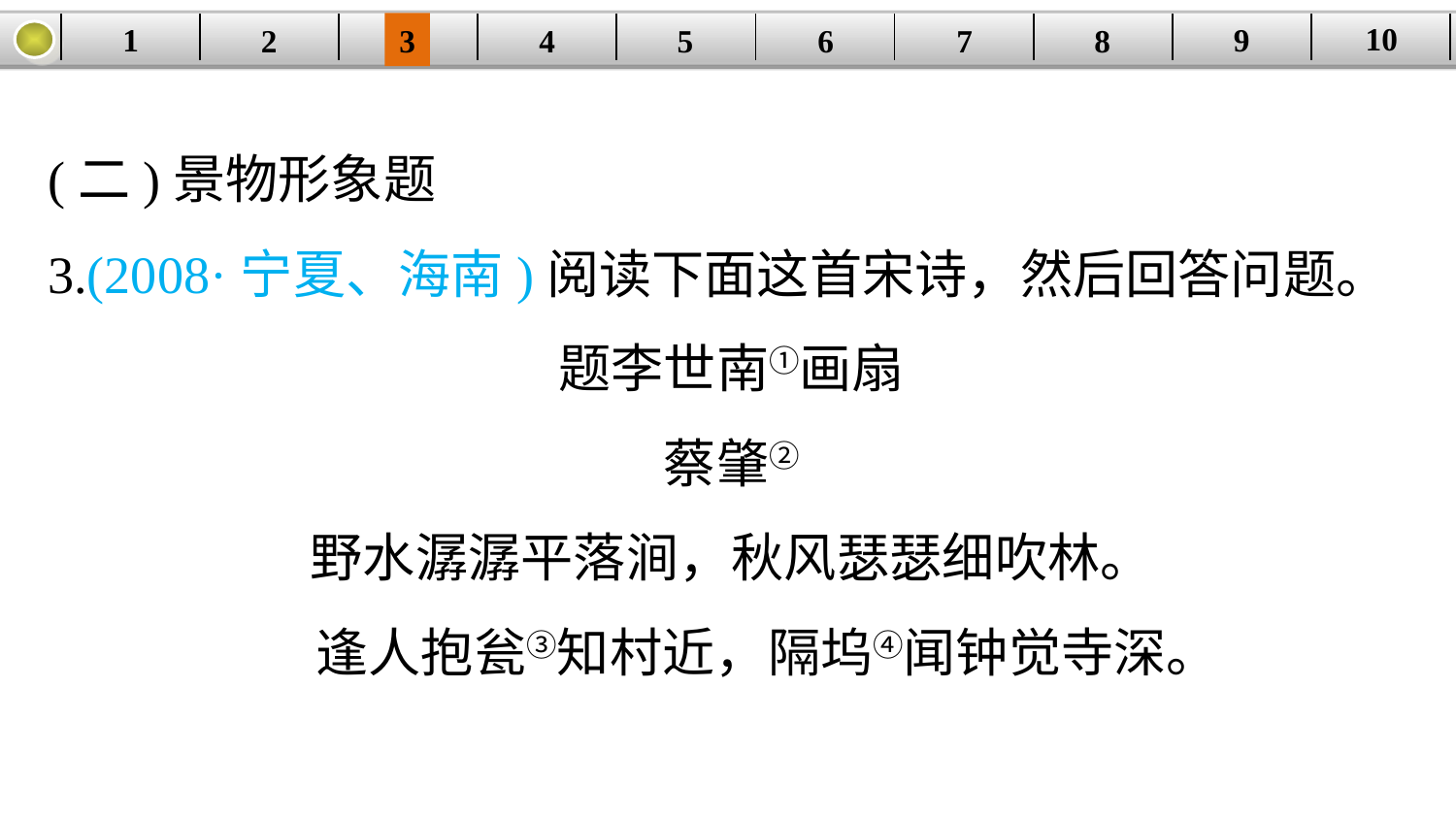

10

9
1
3
4
5
6
8
2
|  |  |  |  |  |  |  |  |  |  |
| --- | --- | --- | --- | --- | --- | --- | --- | --- | --- |
7

(二)景物形象题
3.(2008·宁夏、海南)阅读下面这首宋诗，然后回答问题。
题李世南①画扇
蔡肇②
野水潺潺平落涧，秋风瑟瑟细吹林。
     逢人抱瓮③知村近，隔坞④闻钟觉寺深。